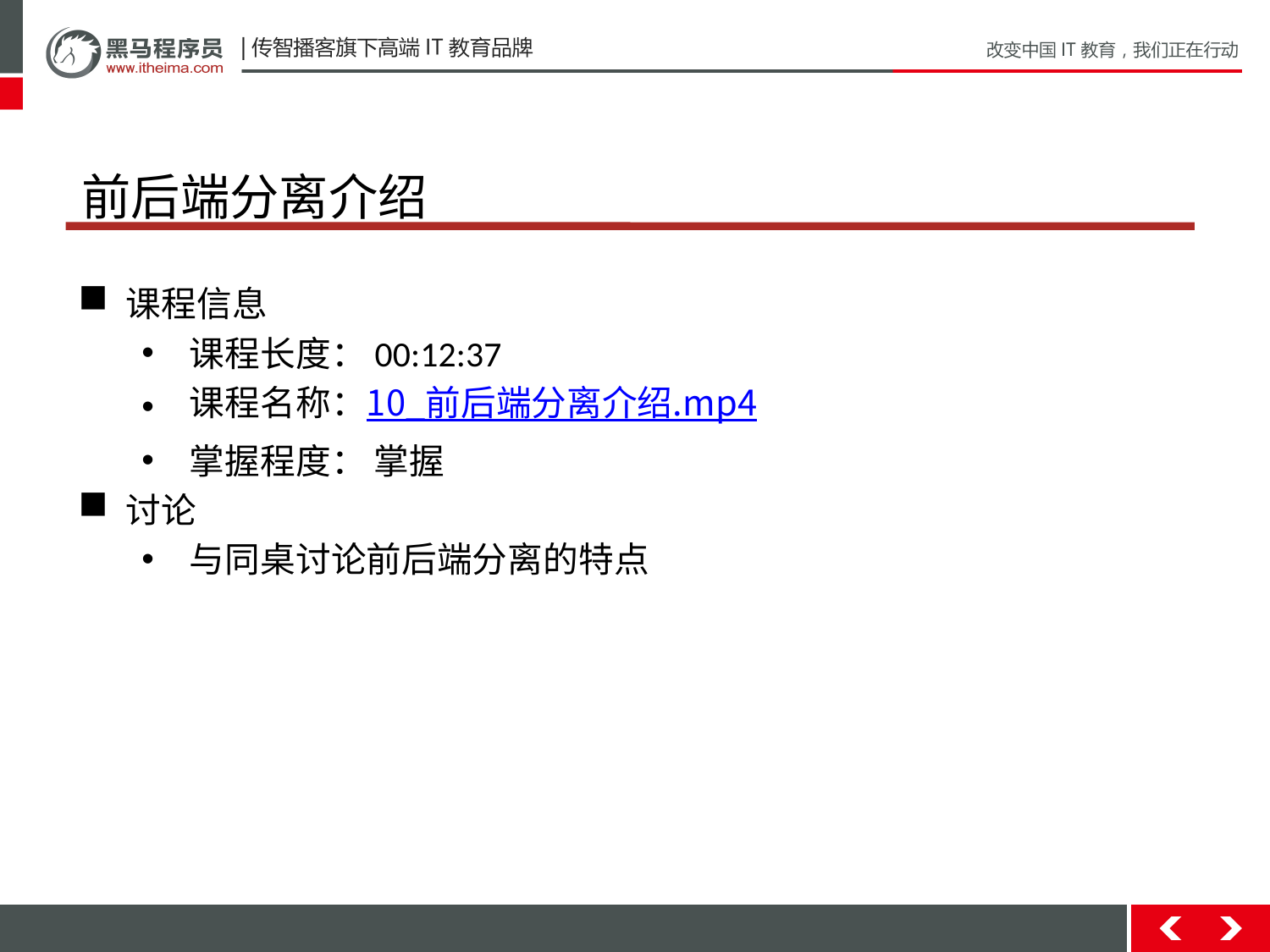

# 前后端分离介绍

课程信息
课程长度：00:12:37
课程名称：10_前后端分离介绍.mp4
掌握程度： 掌握
讨论
与同桌讨论前后端分离的特点